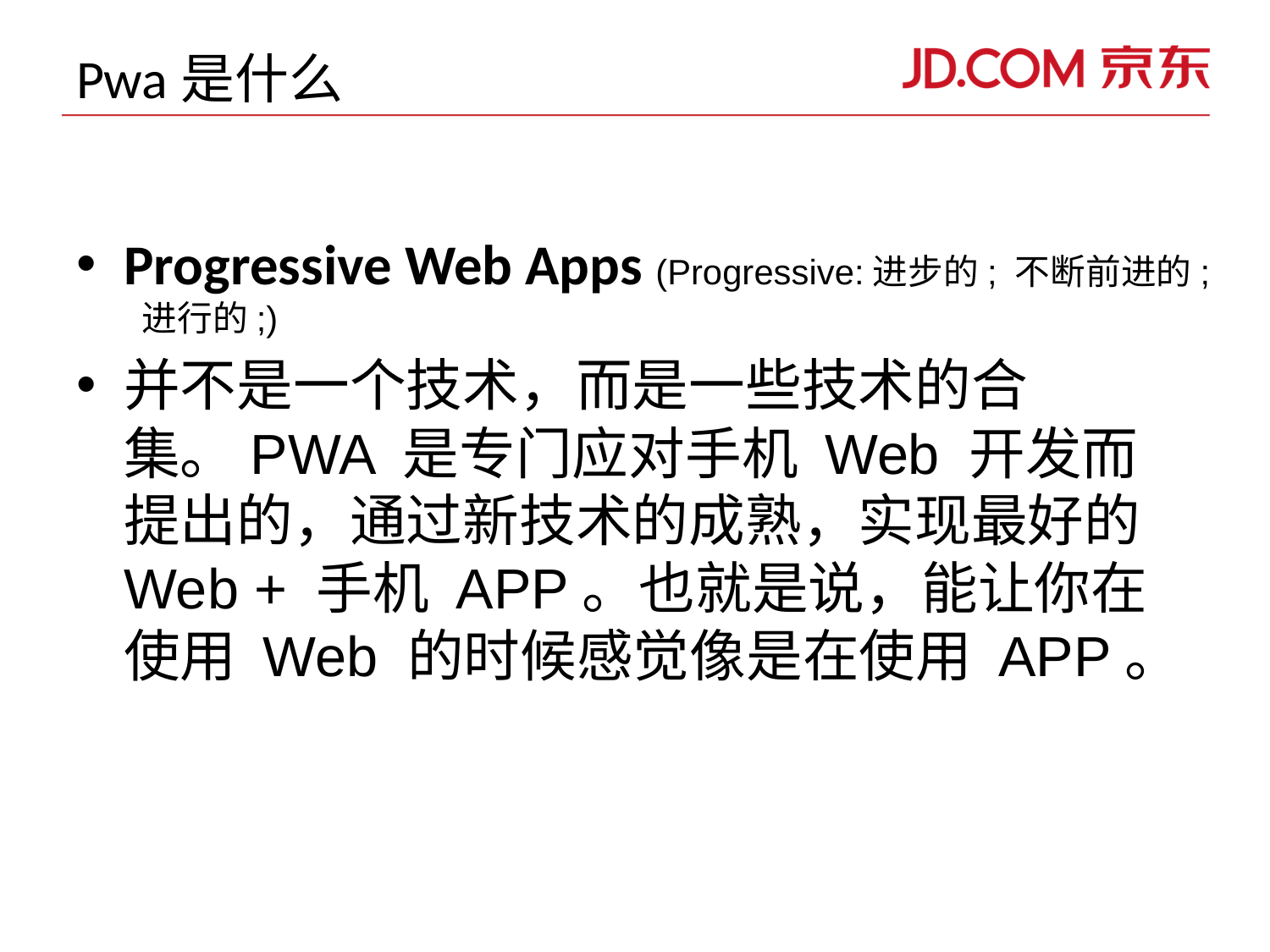

# Pwa是什么
Progressive Web Apps (Progressive:进步的; 不断前进的; 进行的;)
并不是一个技术，而是一些技术的合集。PWA 是专门应对手机 Web 开发而提出的，通过新技术的成熟，实现最好的 Web + 手机 APP。也就是说，能让你在使用 Web 的时候感觉像是在使用 APP。